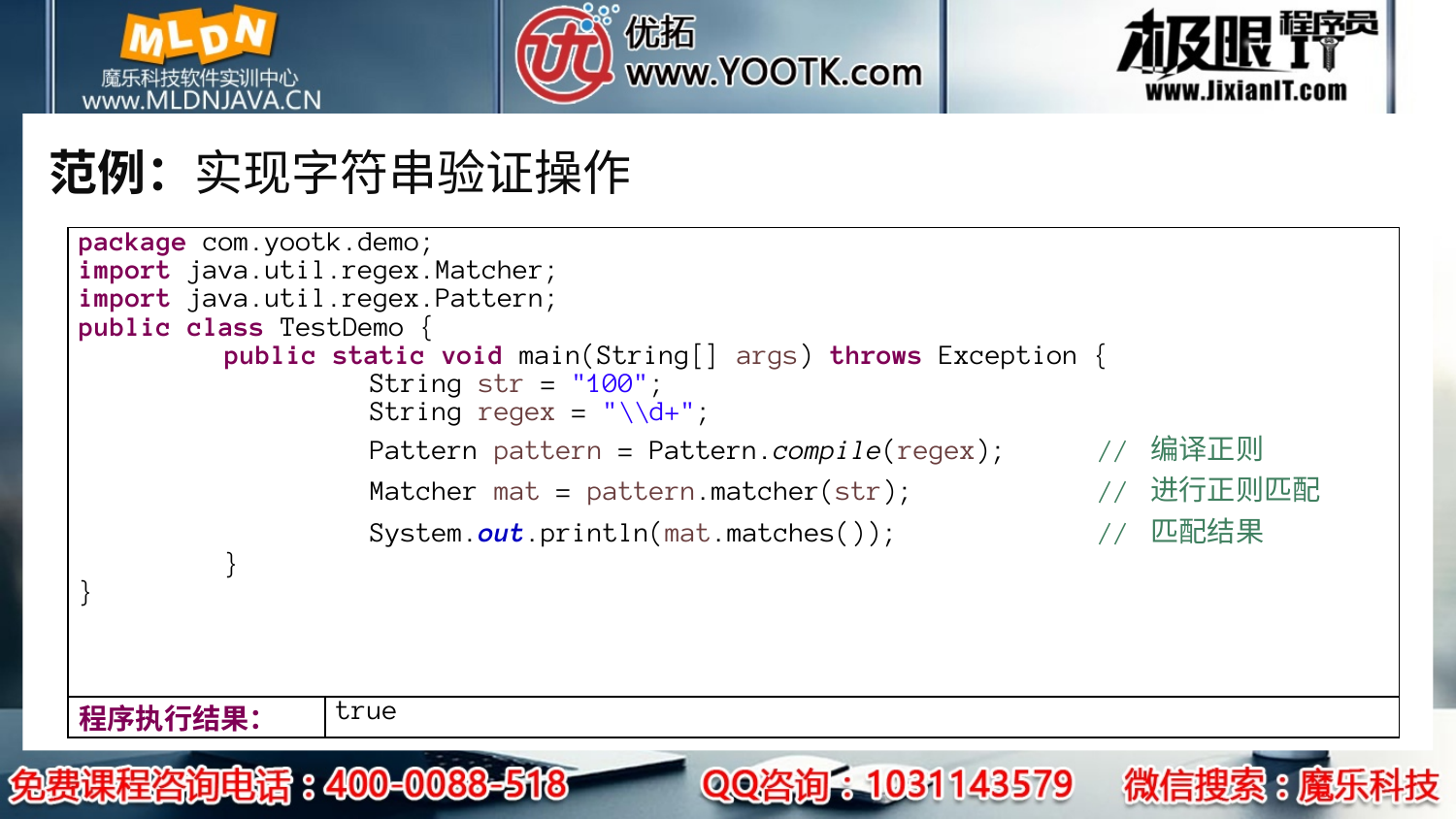

# 范例：实现字符串验证操作
| package com.yootk.demo; import java.util.regex.Matcher; import java.util.regex.Pattern; public class TestDemo { public static void main(String[] args) throws Exception { String str = "100"; String regex = "\\d+"; Pattern pattern = Pattern.compile(regex); // 编译正则 Matcher mat = pattern.matcher(str); // 进行正则匹配 System.out.println(mat.matches()); // 匹配结果 } } |  |
| --- | --- |
| 程序执行结果： | true |